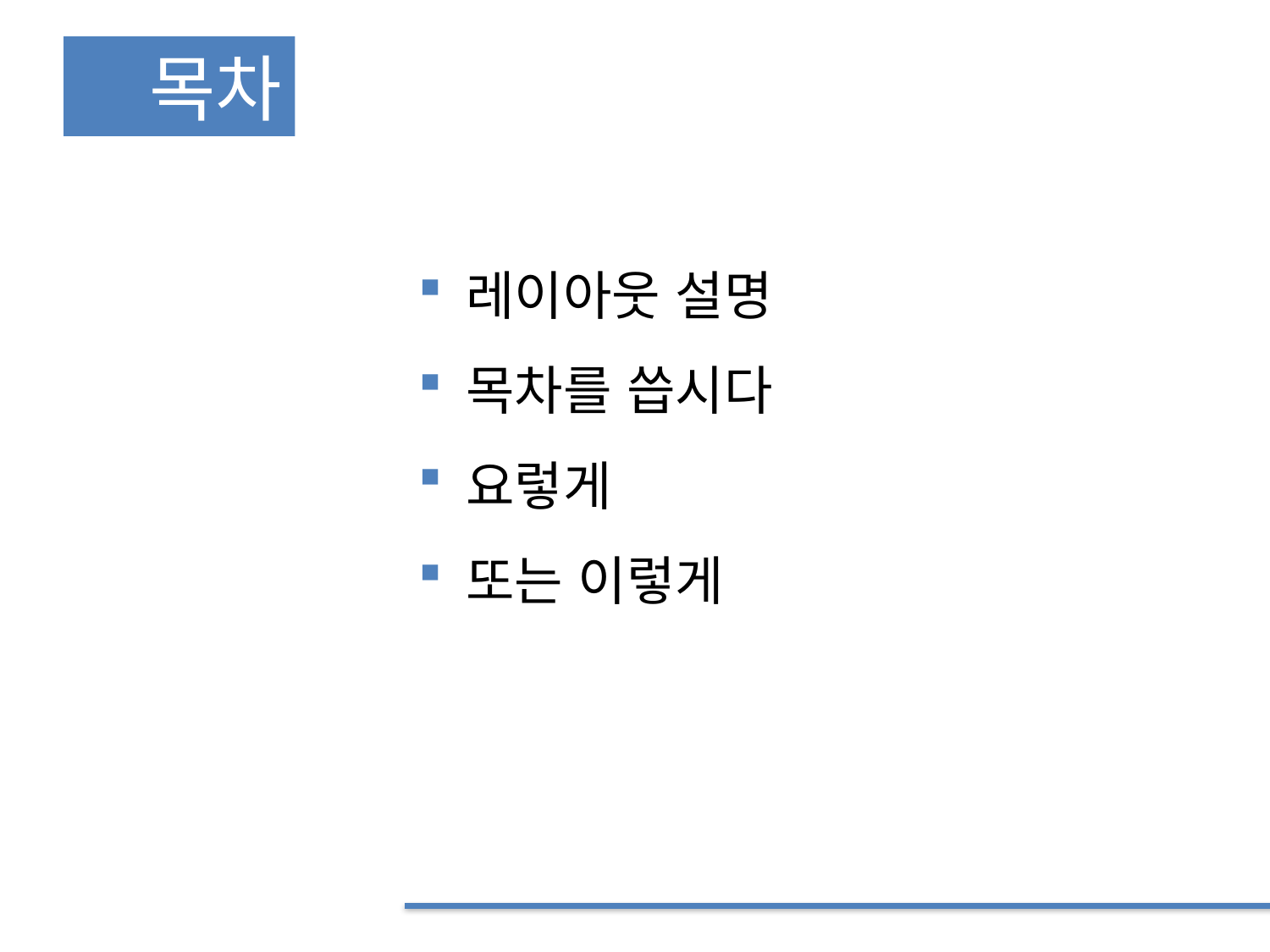

# 목차
레이아웃 설명
목차를 씁시다
요렇게
또는 이렇게